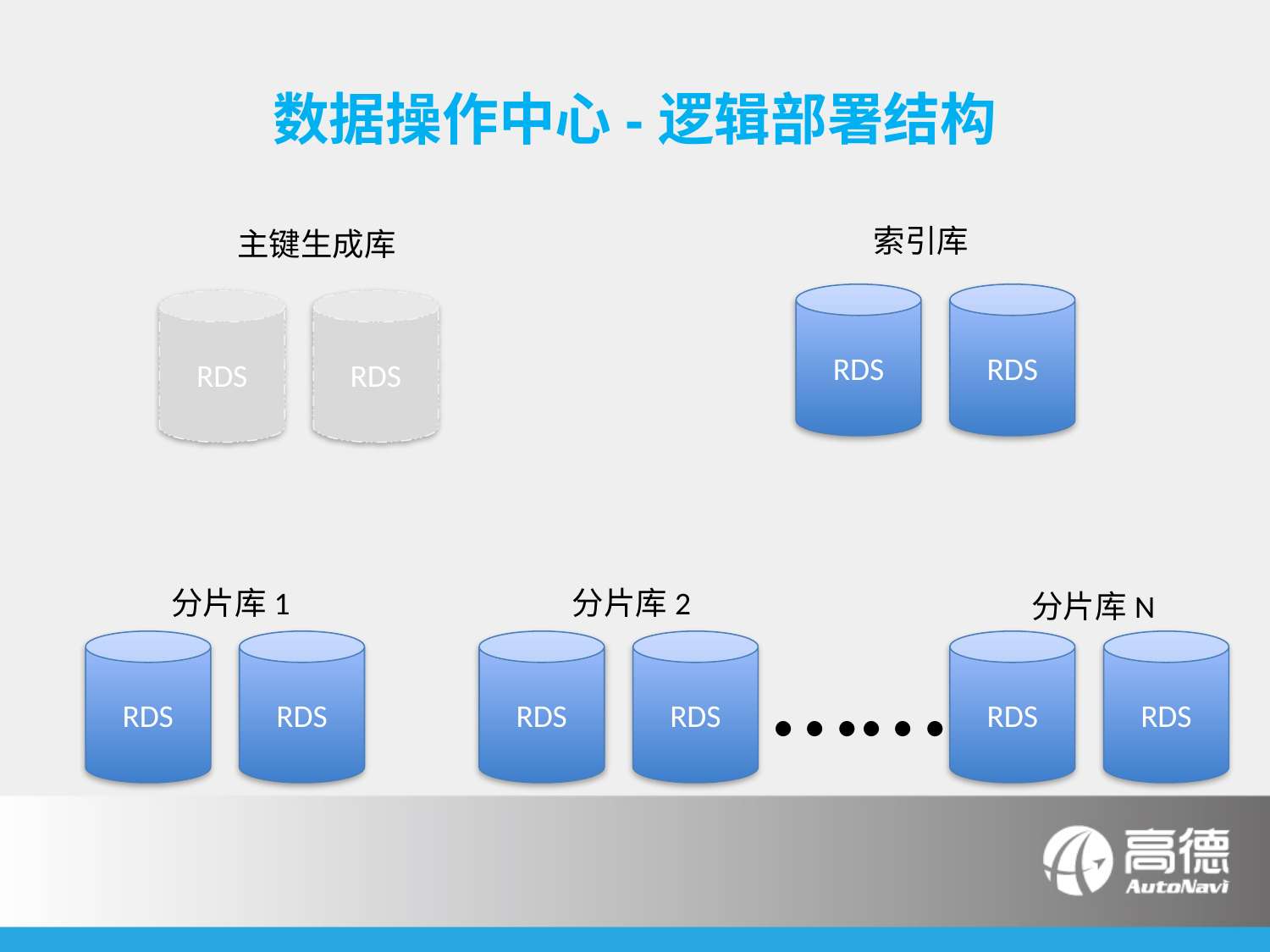

# 数据操作中心-逻辑部署结构
索引库
主键生成库
RDS
RDS
RDS
RDS
分片库1
分片库2
分片库N
……
RDS
RDS
RDS
RDS
RDS
RDS